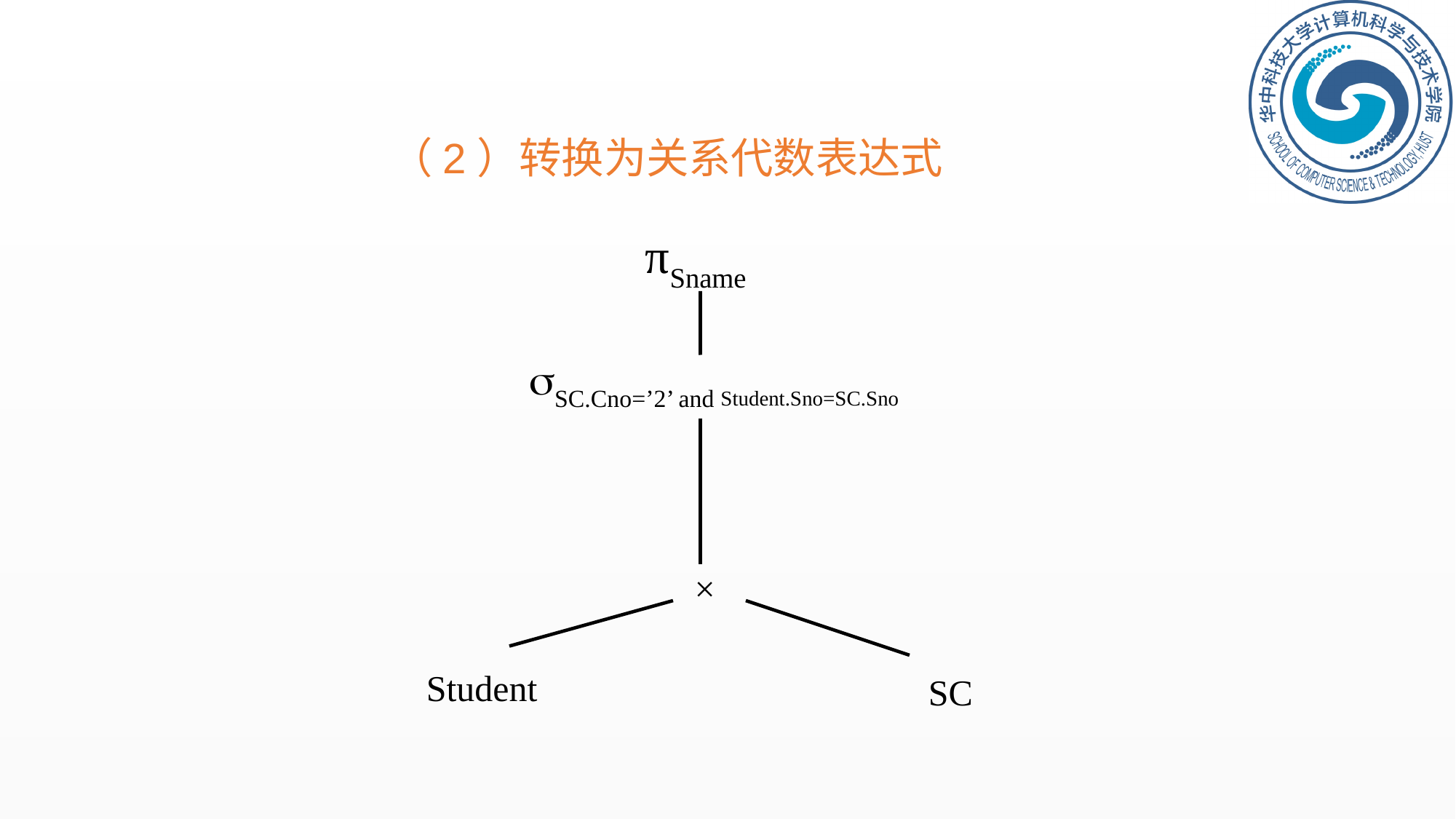

9.3.4 代数优化举例（续）

（2）转换为关系代数表达式
πSname

σSC.Cno=’2’ and Student.Sno=SC.Sno

×

Student
SC